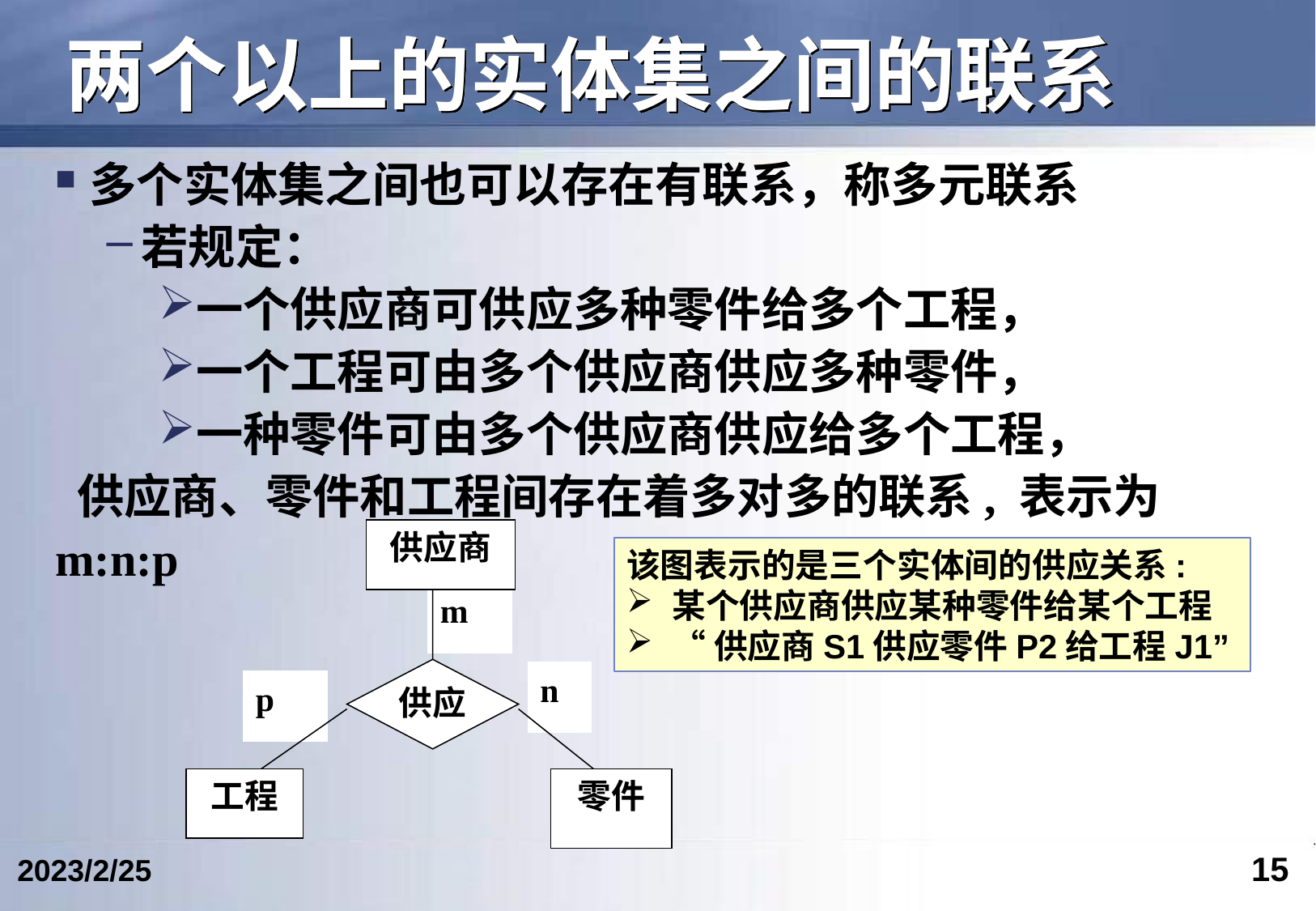

# 两个以上的实体集之间的联系
多个实体集之间也可以存在有联系，称多元联系
若规定：
一个供应商可供应多种零件给多个工程，
一个工程可由多个供应商供应多种零件，
一种零件可由多个供应商供应给多个工程，
 供应商、零件和工程间存在着多对多的联系, 表示为m:n:p
供应商
m

供应
n
p

工程
零件
该图表示的是三个实体间的供应关系:
某个供应商供应某种零件给某个工程
“供应商S1供应零件P2给工程J1”
15
2023/2/25